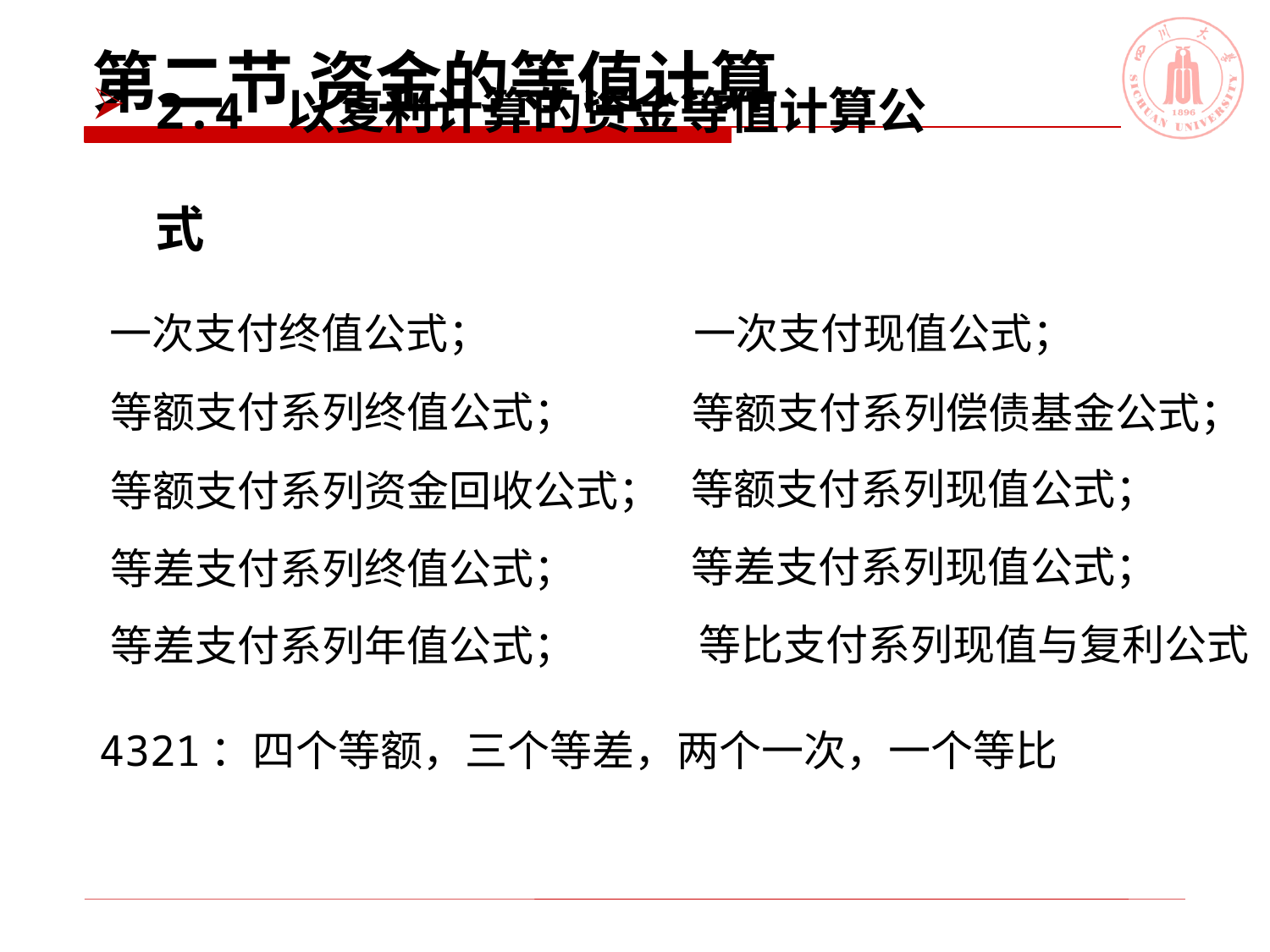

# 第二节 资金的等值计算
2.4 以复利计算的资金等值计算公式
一次支付终值公式；
一次支付现值公式；
等额支付系列终值公式；
等额支付系列偿债基金公式；
等额支付系列现值公式；
等额支付系列资金回收公式；
等差支付系列现值公式；
等差支付系列终值公式；
等比支付系列现值与复利公式
等差支付系列年值公式；
4321：四个等额，三个等差，两个一次，一个等比